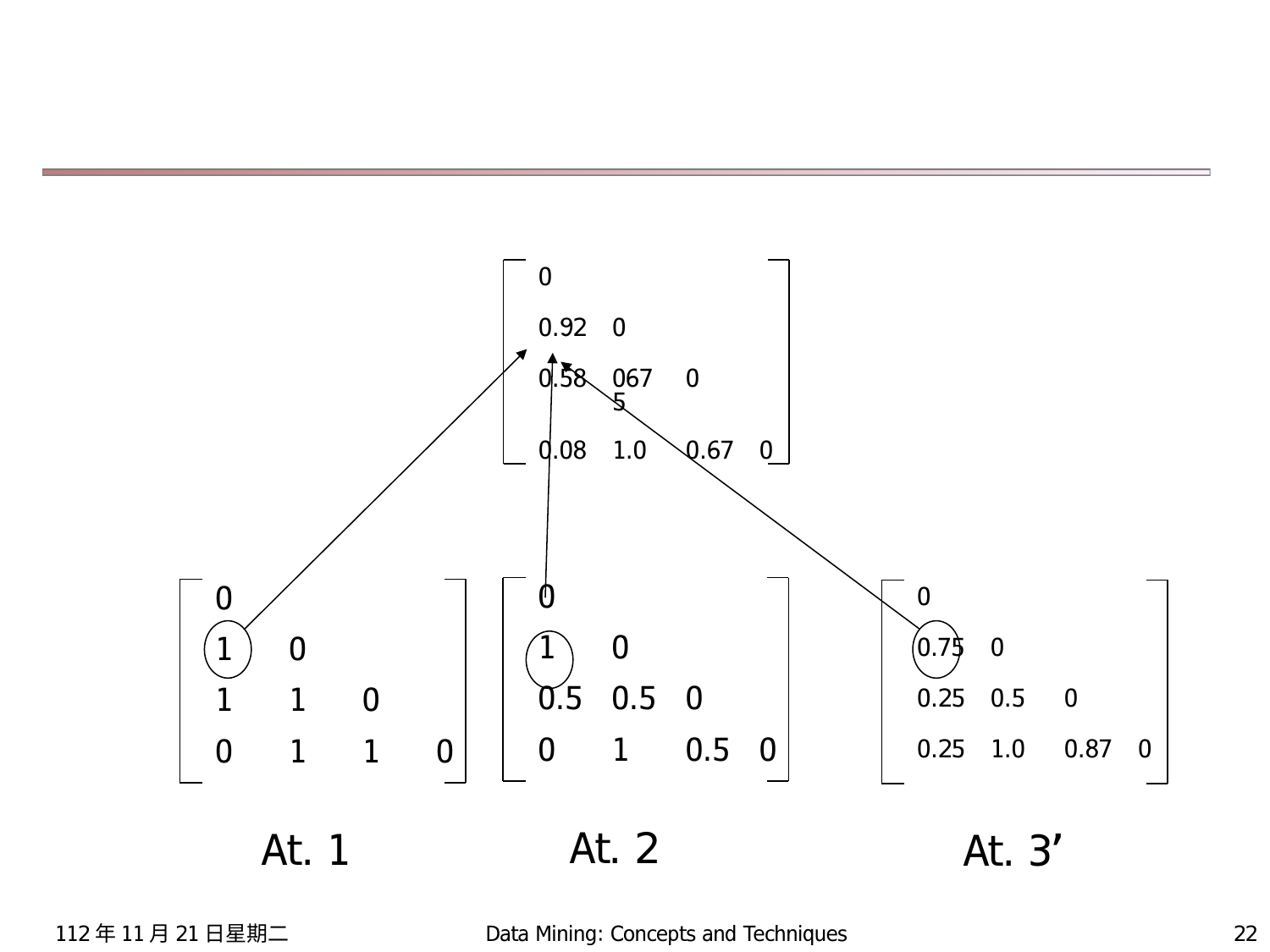

#
| 0 |  |  |  |
| --- | --- | --- | --- |
| 0.92 | 0 |  |  |
| 0.58 | 0675 | 0 |  |
| 0.08 | 1.0 | 0.67 | 0 |
| 0 |  |  |  |
| --- | --- | --- | --- |
| 1 | 0 |  |  |
| 0.5 | 0.5 | 0 |  |
| 0 | 1 | 0.5 | 0 |
| 0 |  |  |  |
| --- | --- | --- | --- |
| 1 | 0 |  |  |
| 1 | 1 | 0 |  |
| 0 | 1 | 1 | 0 |
| 0 |  |  |  |
| --- | --- | --- | --- |
| 0.75 | 0 |  |  |
| 0.25 | 0.5 | 0 |  |
| 0.25 | 1.0 | 0.87 | 0 |

At. 2
At. 1
At. 3’
112年11月21日星期二
Data Mining: Concepts and Techniques
22